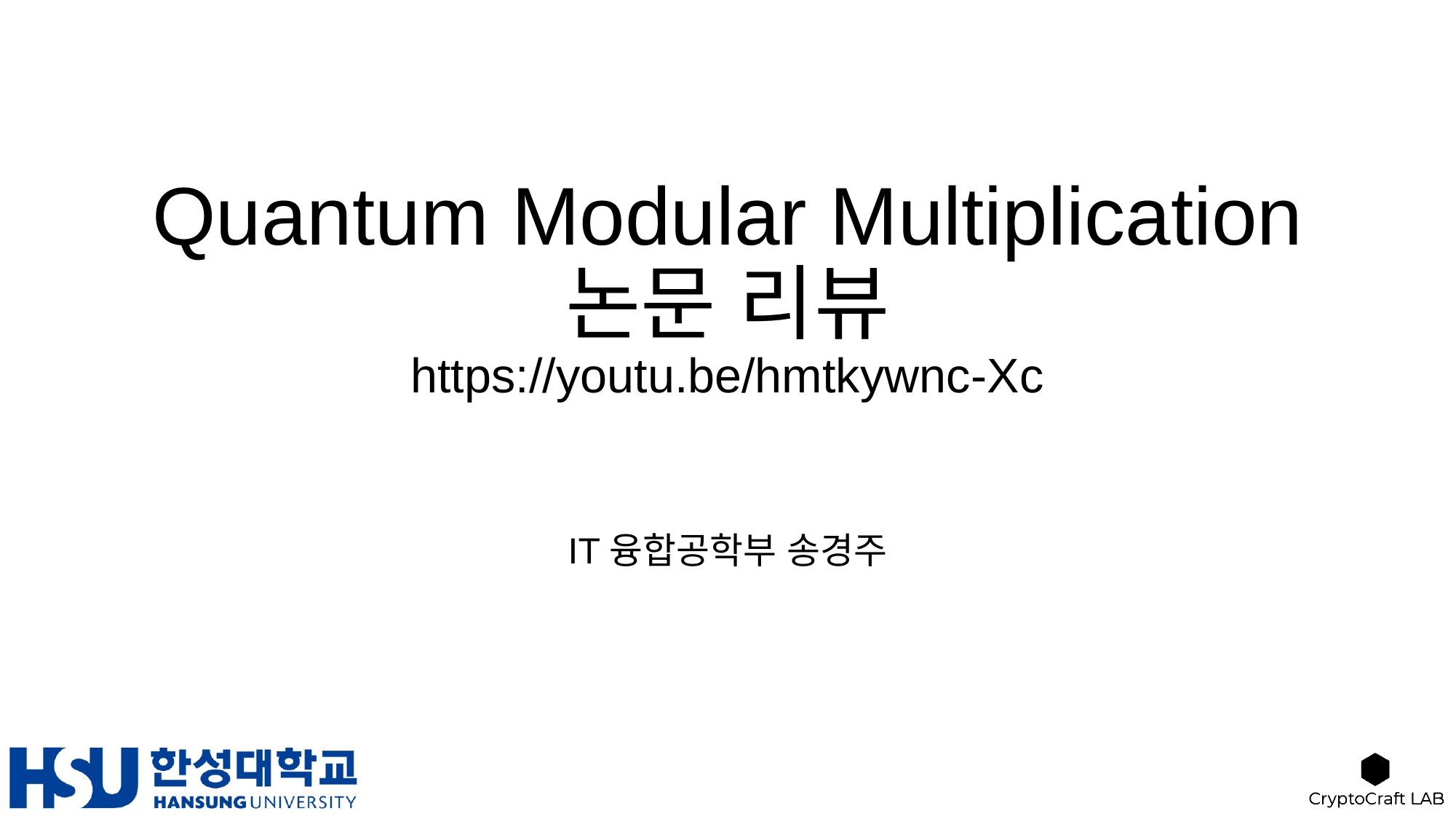

# Quantum Modular Multiplication 논문 리뷰 https://youtu.be/hmtkywnc-Xc
IT융합공학부 송경주